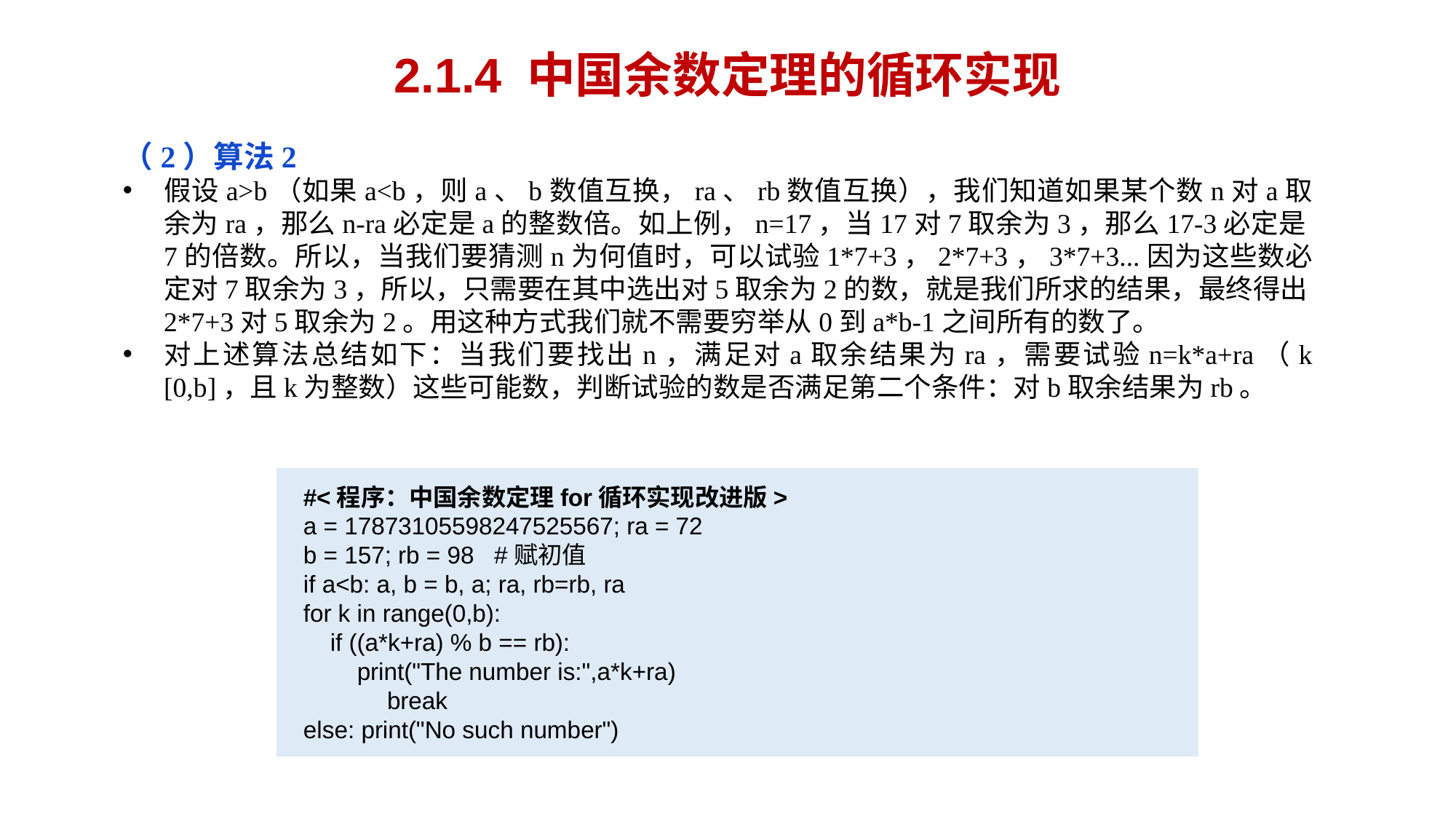

# 2.1.4 中国余数定理的循环实现
（2）算法2
假设a>b（如果a<b，则a、b数值互换，ra、rb数值互换），我们知道如果某个数n对a取余为ra，那么n-ra必定是a的整数倍。如上例，n=17，当17对7取余为3，那么17-3必定是7的倍数。所以，当我们要猜测n为何值时，可以试验1*7+3，2*7+3，3*7+3...因为这些数必定对7取余为3，所以，只需要在其中选出对5取余为2的数，就是我们所求的结果，最终得出2*7+3对5取余为2。用这种方式我们就不需要穷举从0到a*b-1之间所有的数了。
对上述算法总结如下：当我们要找出n，满足对a取余结果为ra，需要试验n=k*a+ra（k [0,b]，且k为整数）这些可能数，判断试验的数是否满足第二个条件：对b取余结果为rb。
#<程序：中国余数定理for循环实现改进版>
a = 17873105598247525567; ra = 72
b = 157; rb = 98   #赋初值
if a<b: a, b = b, a; ra, rb=rb, ra
for k in range(0,b):
    if ((a*k+ra) % b == rb):
        print("The number is:",a*k+ra)
   break
else: print("No such number")